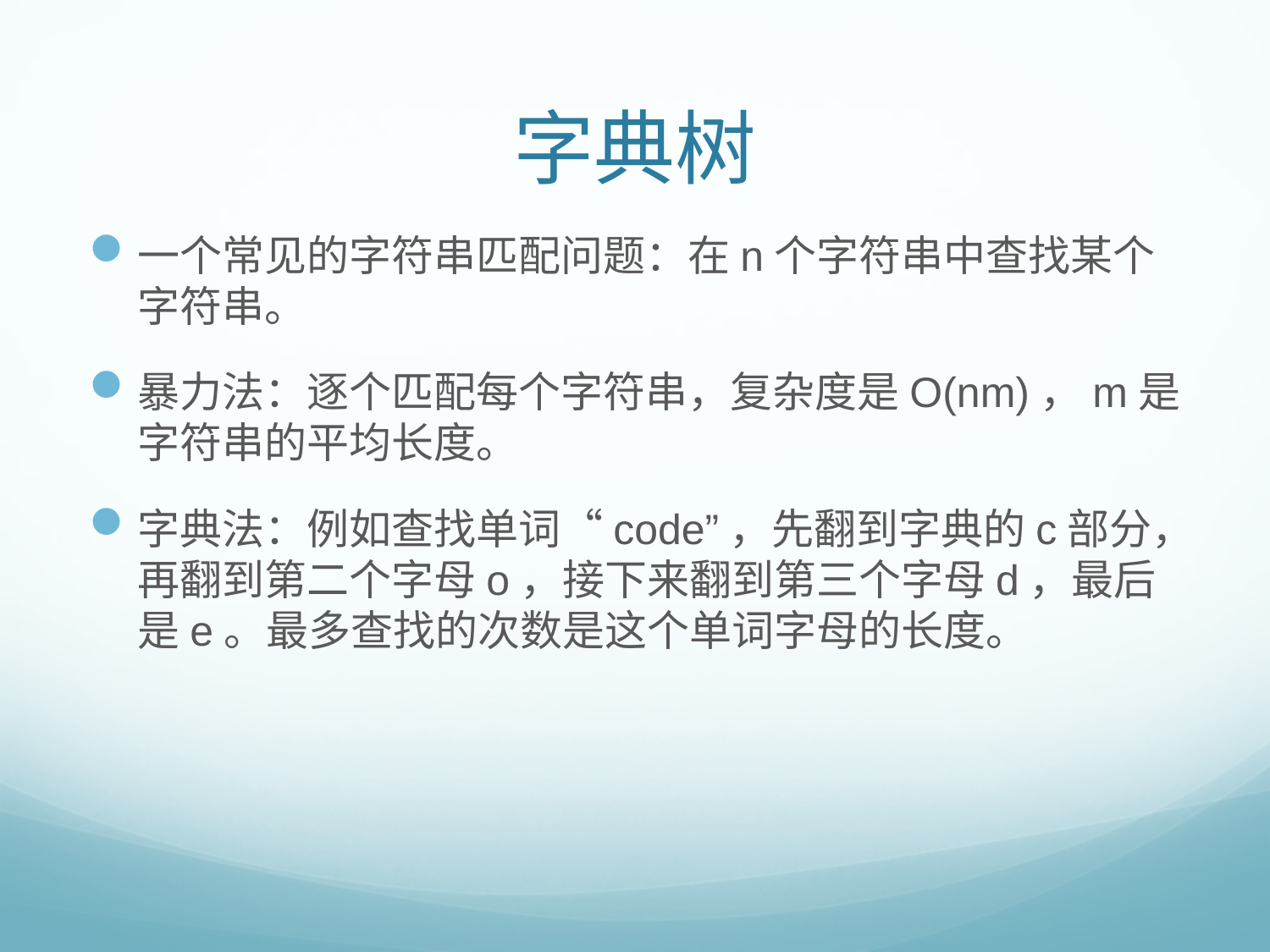

# 字典树
一个常见的字符串匹配问题：在n个字符串中查找某个字符串。
暴力法：逐个匹配每个字符串，复杂度是O(nm)，m是字符串的平均长度。
字典法：例如查找单词“code”，先翻到字典的c部分，再翻到第二个字母o，接下来翻到第三个字母d，最后是e。最多查找的次数是这个单词字母的长度。